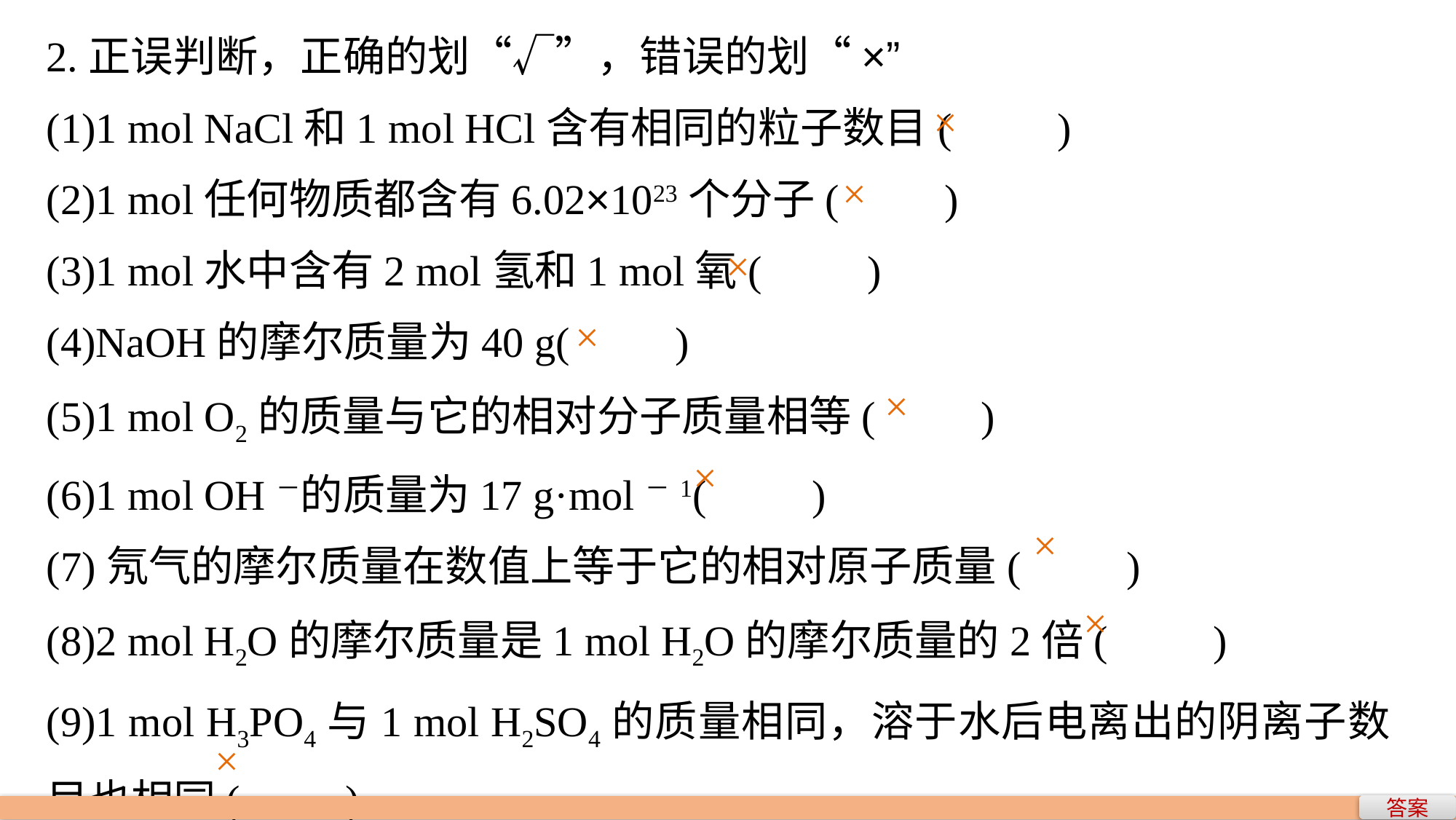

2.正误判断，正确的划“√”，错误的划“×”
(1)1 mol NaCl和1 mol HCl含有相同的粒子数目(　　)
(2)1 mol任何物质都含有6.02×1023个分子(　　)
(3)1 mol水中含有2 mol氢和1 mol氧(　　)
(4)NaOH的摩尔质量为40 g(　　)
(5)1 mol O2的质量与它的相对分子质量相等(　　)
(6)1 mol OH－的质量为17 g·mol－1(　　)
(7)氖气的摩尔质量在数值上等于它的相对原子质量(　　)
(8)2 mol H2O的摩尔质量是1 mol H2O的摩尔质量的2倍(　　)
(9)1 mol H3PO4与1 mol H2SO4的质量相同，溶于水后电离出的阴离子数目也相同(　　)
×
×
×
×
×
×
×
×
×
答案